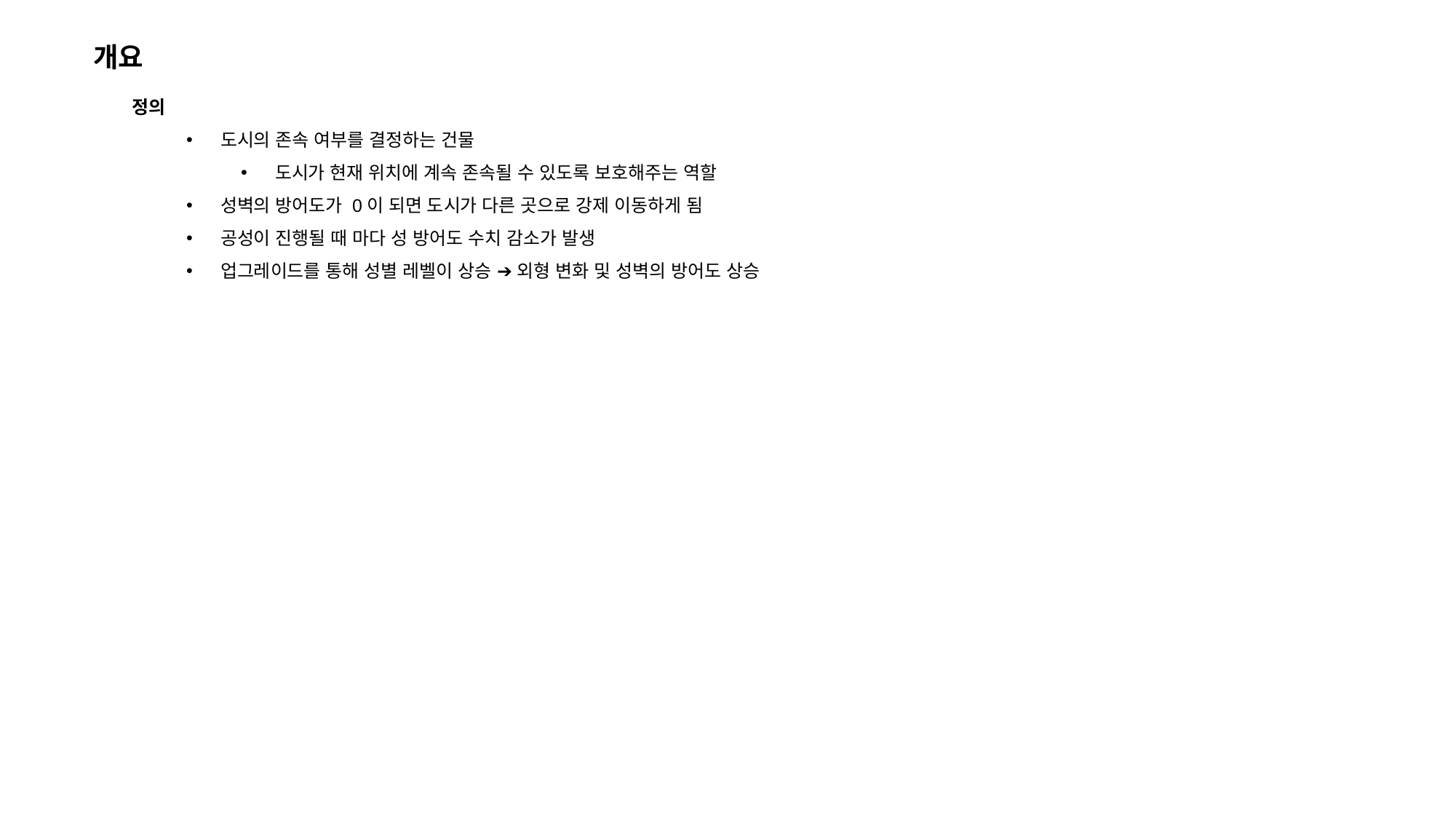

개요
정의
도시의 존속 여부를 결정하는 건물
도시가 현재 위치에 계속 존속될 수 있도록 보호해주는 역할
성벽의 방어도가 0이 되면 도시가 다른 곳으로 강제 이동하게 됨
공성이 진행될 때 마다 성 방어도 수치 감소가 발생
업그레이드를 통해 성별 레벨이 상승 ➔ 외형 변화 및 성벽의 방어도 상승